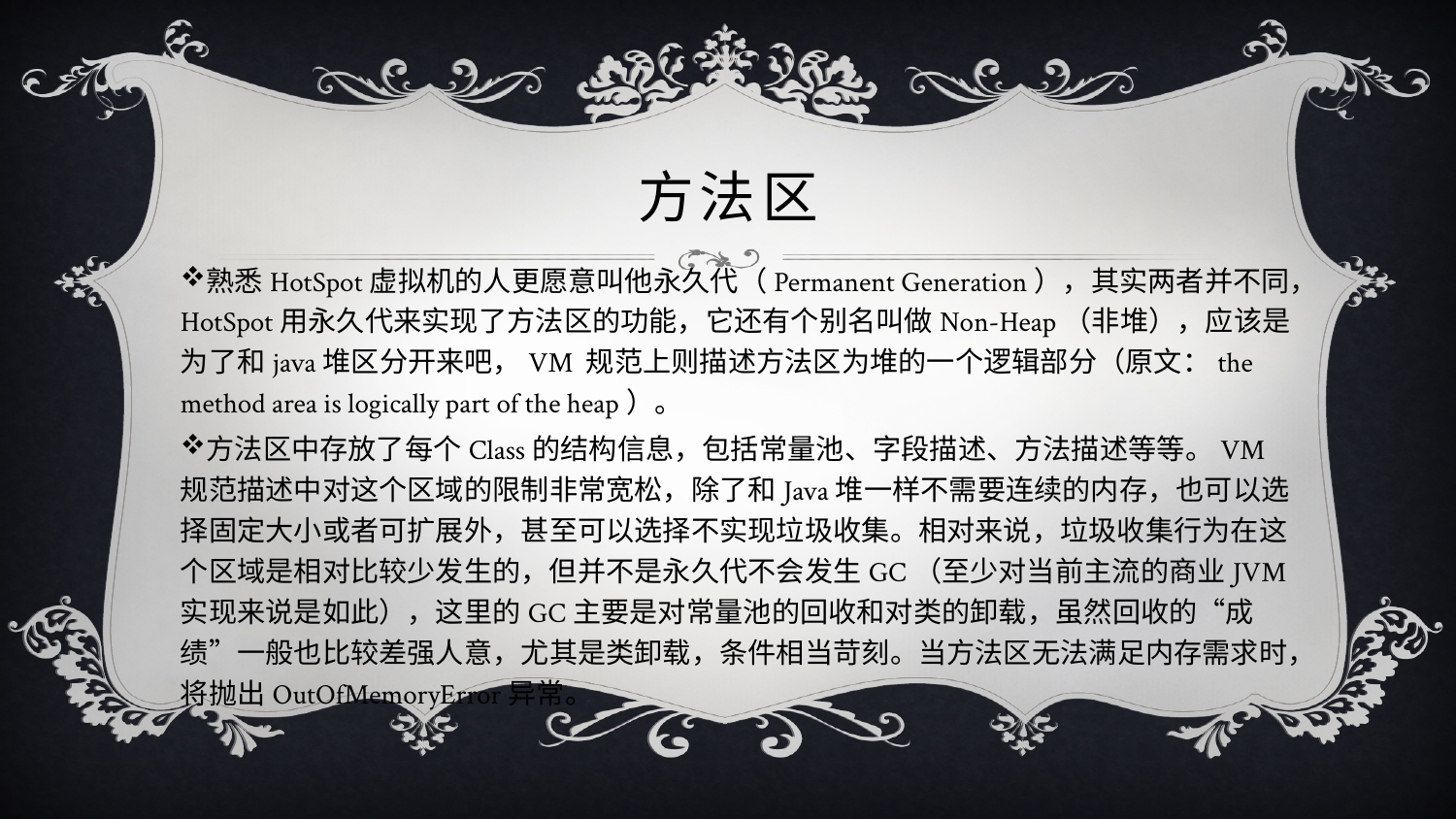

# 方法区
熟悉HotSpot虚拟机的人更愿意叫他永久代（Permanent Generation），其实两者并不同，HotSpot用永久代来实现了方法区的功能，它还有个别名叫做Non-Heap（非堆），应该是为了和java堆区分开来吧，VM 规范上则描述方法区为堆的一个逻辑部分（原文：the method area is logically part of the heap）。
方法区中存放了每个Class的结构信息，包括常量池、字段描述、方法描述等等。VM规范描述中对这个区域的限制非常宽松，除了和Java堆一样不需要连续的内存，也可以选择固定大小或者可扩展外，甚至可以选择不实现垃圾收集。相对来说，垃圾收集行为在这个区域是相对比较少发生的，但并不是永久代不会发生GC（至少对当前主流的商业JVM实现来说是如此），这里的GC主要是对常量池的回收和对类的卸载，虽然回收的“成绩”一般也比较差强人意，尤其是类卸载，条件相当苛刻。当方法区无法满足内存需求时，将抛出OutOfMemoryError异常。